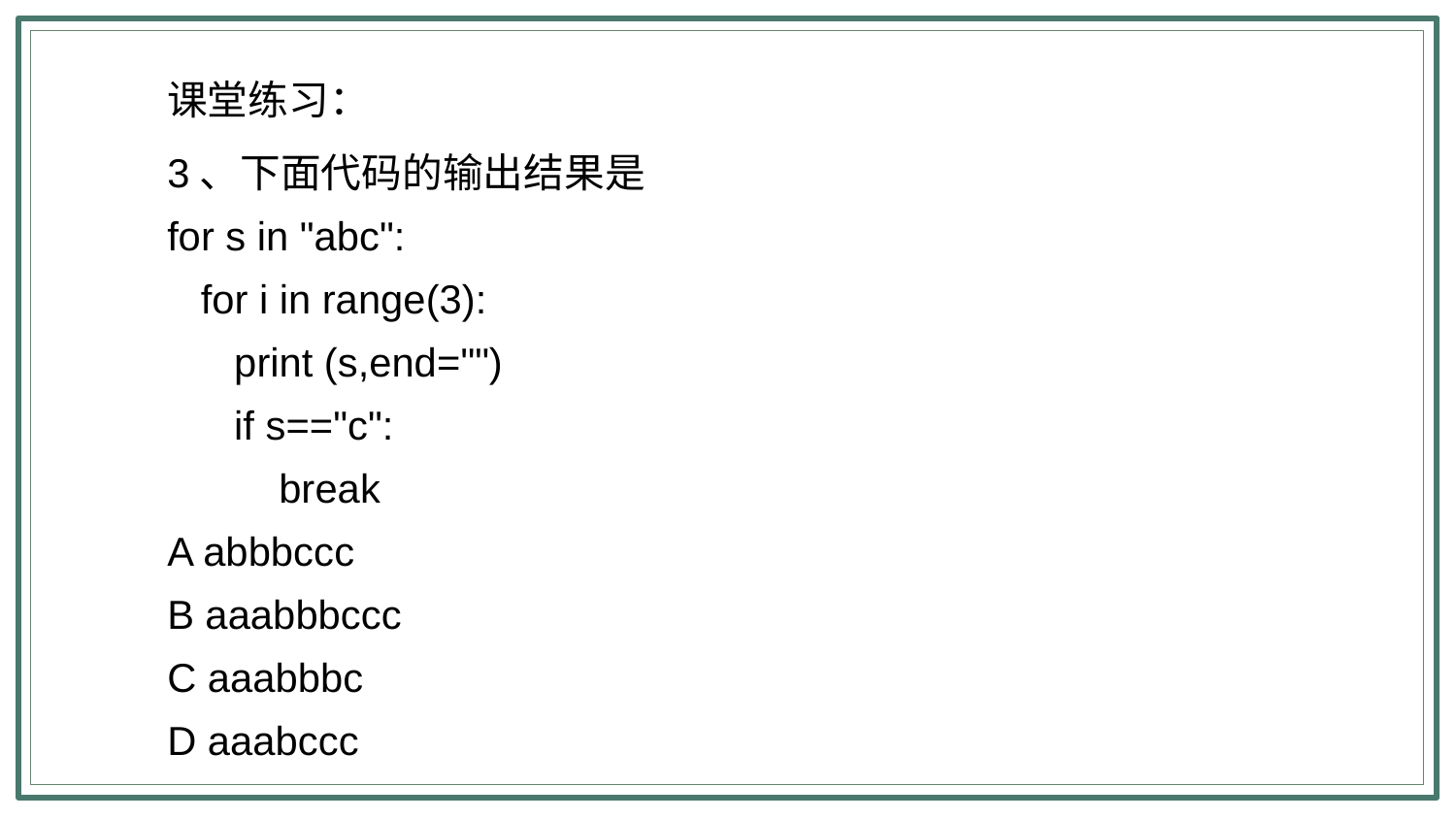

课堂练习：
3、下面代码的输出结果是‬‬‬‬‬‬‬‬‬‬‬‬‬‬‬‬‬‬‬‬‬‬‬‬‬‬‬‬‬‬‬‬‬‬‬‬‬‬‬‬‬‬‬‬‬‬‬‬
for s in "abc":
   for i in range(3):
      print (s,end="")
      if s=="c":
          break
A abbbccc
B aaabbbccc
C aaabbbc
D aaabccc